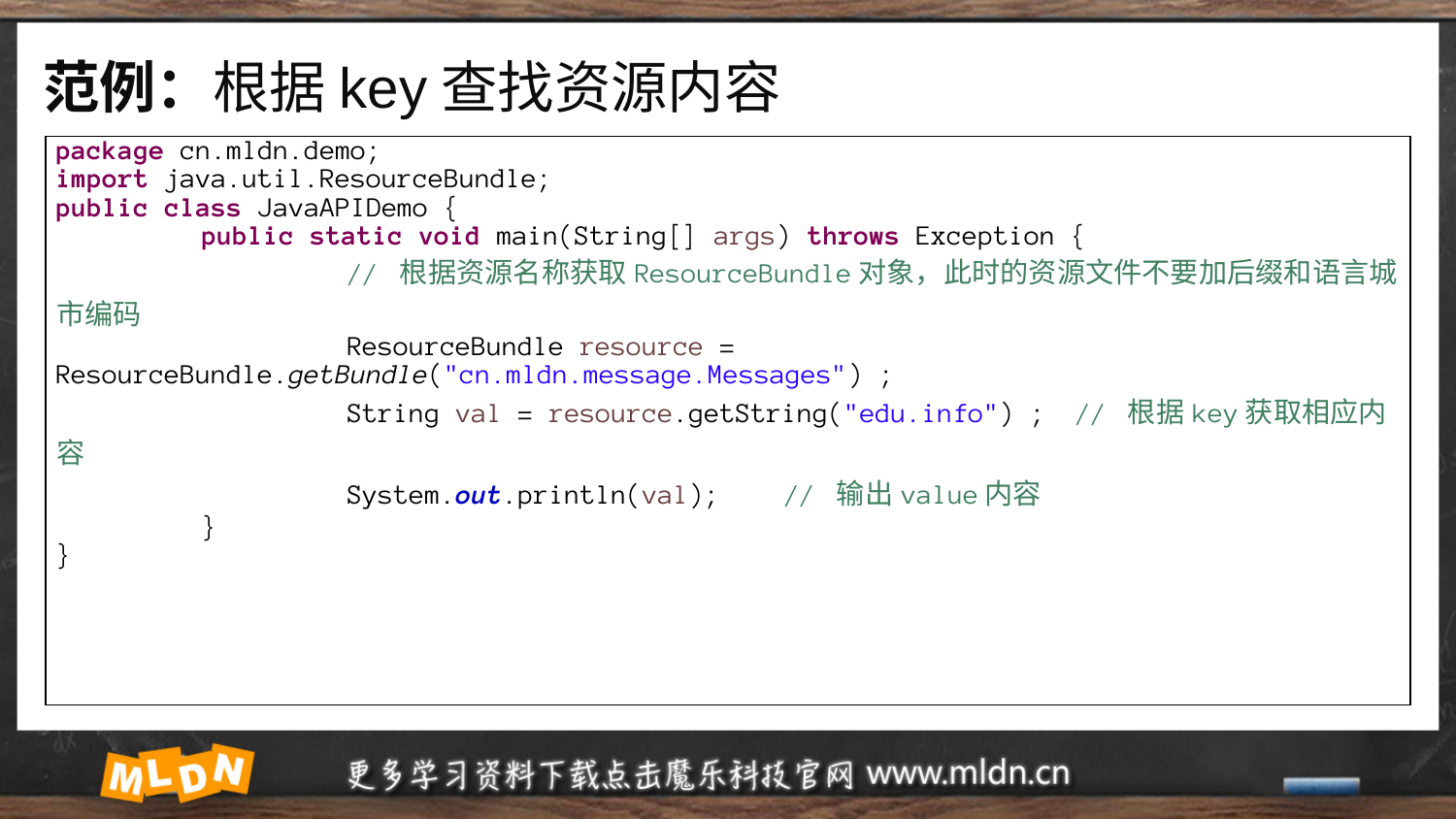

# 范例：根据key查找资源内容
| package cn.mldn.demo; import java.util.ResourceBundle; public class JavaAPIDemo { public static void main(String[] args) throws Exception { // 根据资源名称获取ResourceBundle对象，此时的资源文件不要加后缀和语言城市编码 ResourceBundle resource = ResourceBundle.getBundle("cn.mldn.message.Messages") ; String val = resource.getString("edu.info") ; // 根据key获取相应内容 System.out.println(val); // 输出value内容 } } |
| --- |